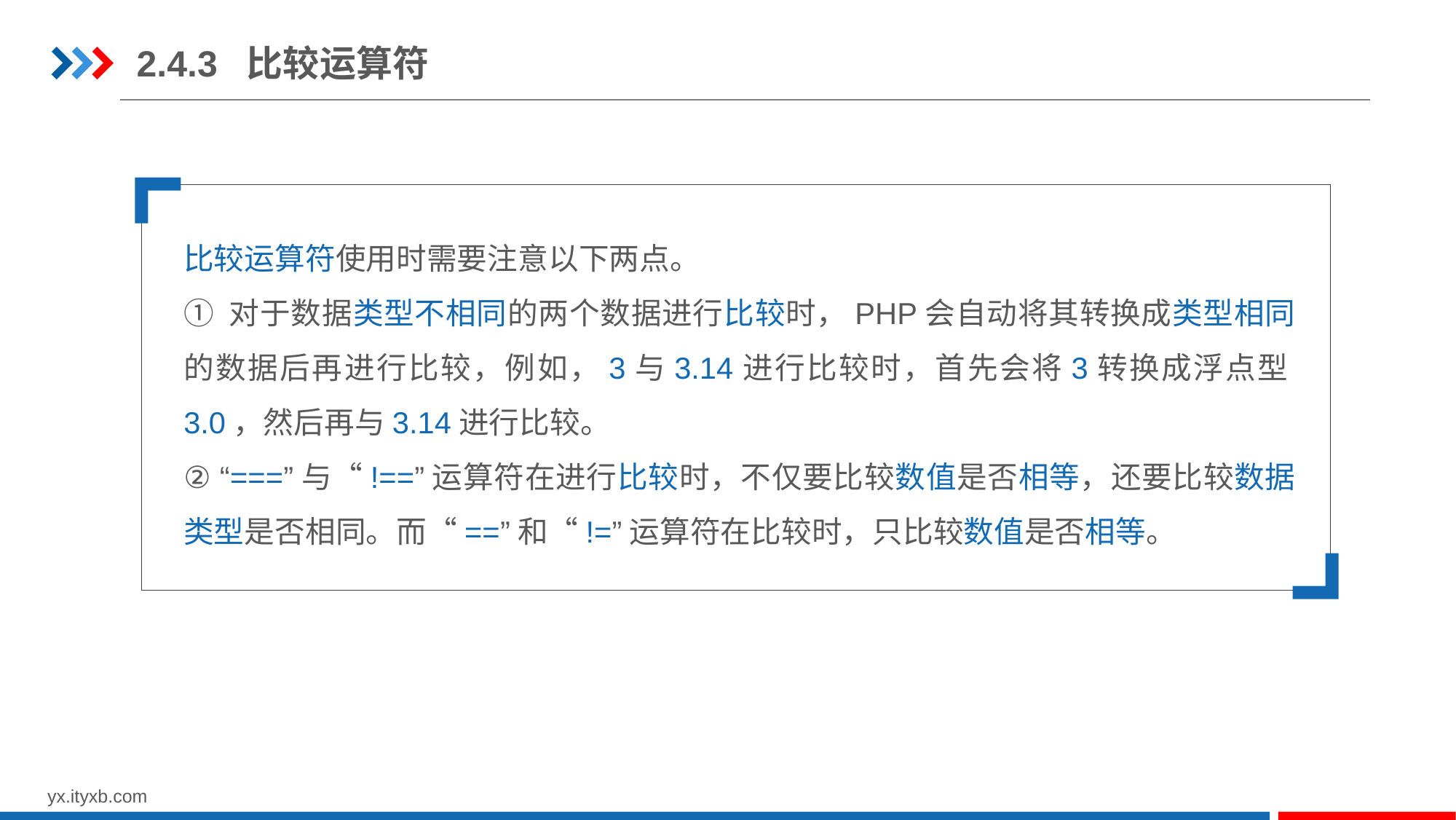

2.4.3  比较运算符

比较运算符使用时需要注意以下两点。
① 对于数据类型不相同的两个数据进行比较时，PHP会自动将其转换成类型相同的数据后再进行比较，例如，3与3.14进行比较时，首先会将3转换成浮点型3.0，然后再与3.14进行比较。
② “===”与“!==”运算符在进行比较时，不仅要比较数值是否相等，还要比较数据类型是否相同。而“==”和“!=”运算符在比较时，只比较数值是否相等。